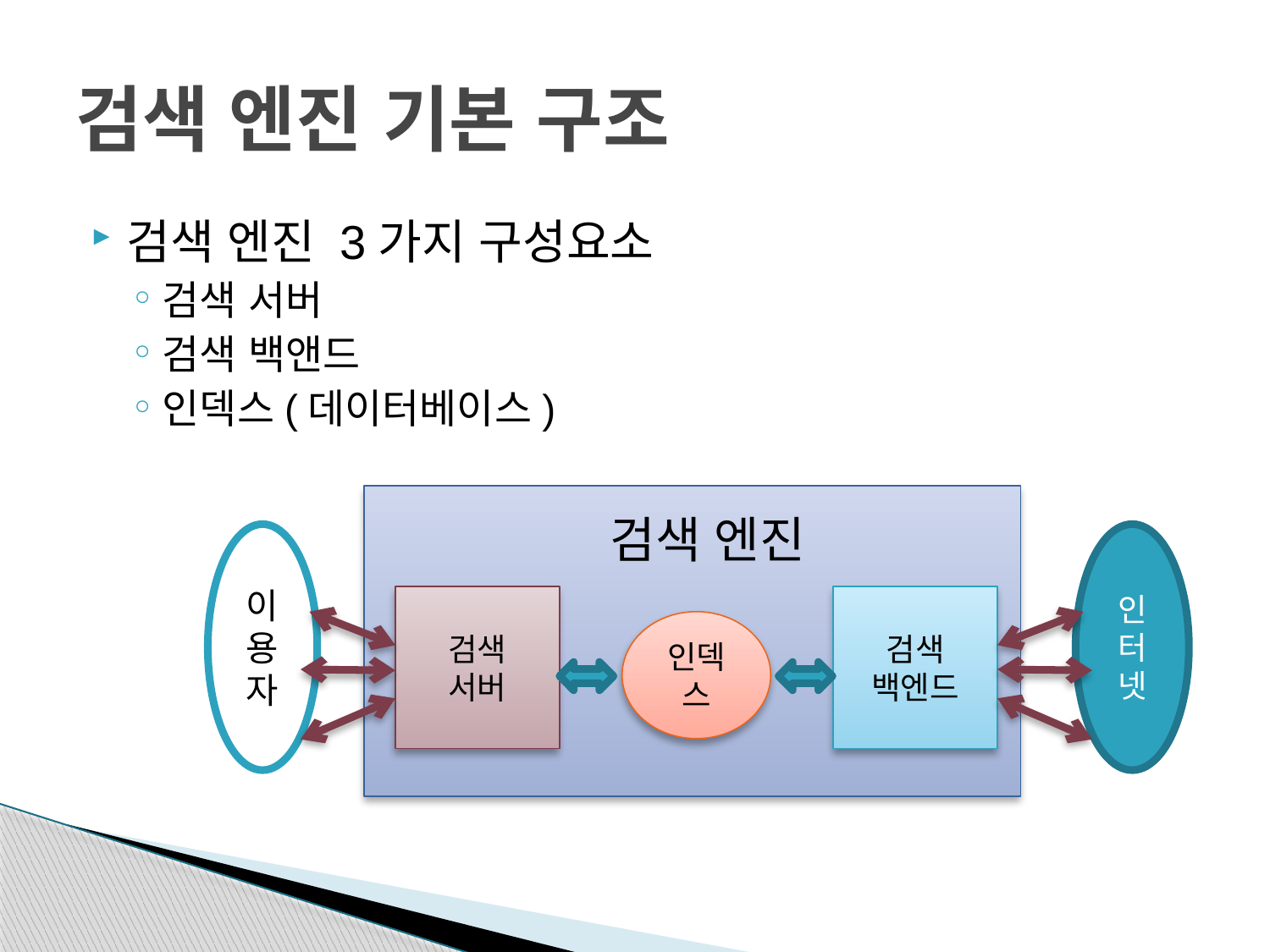

# 검색 엔진 기본 구조
검색 엔진 3가지 구성요소
검색 서버
검색 백앤드
인덱스(데이터베이스)

검색 엔진
이
용
자
인
터
넷
검색
서버
검색
백엔드
인덱스